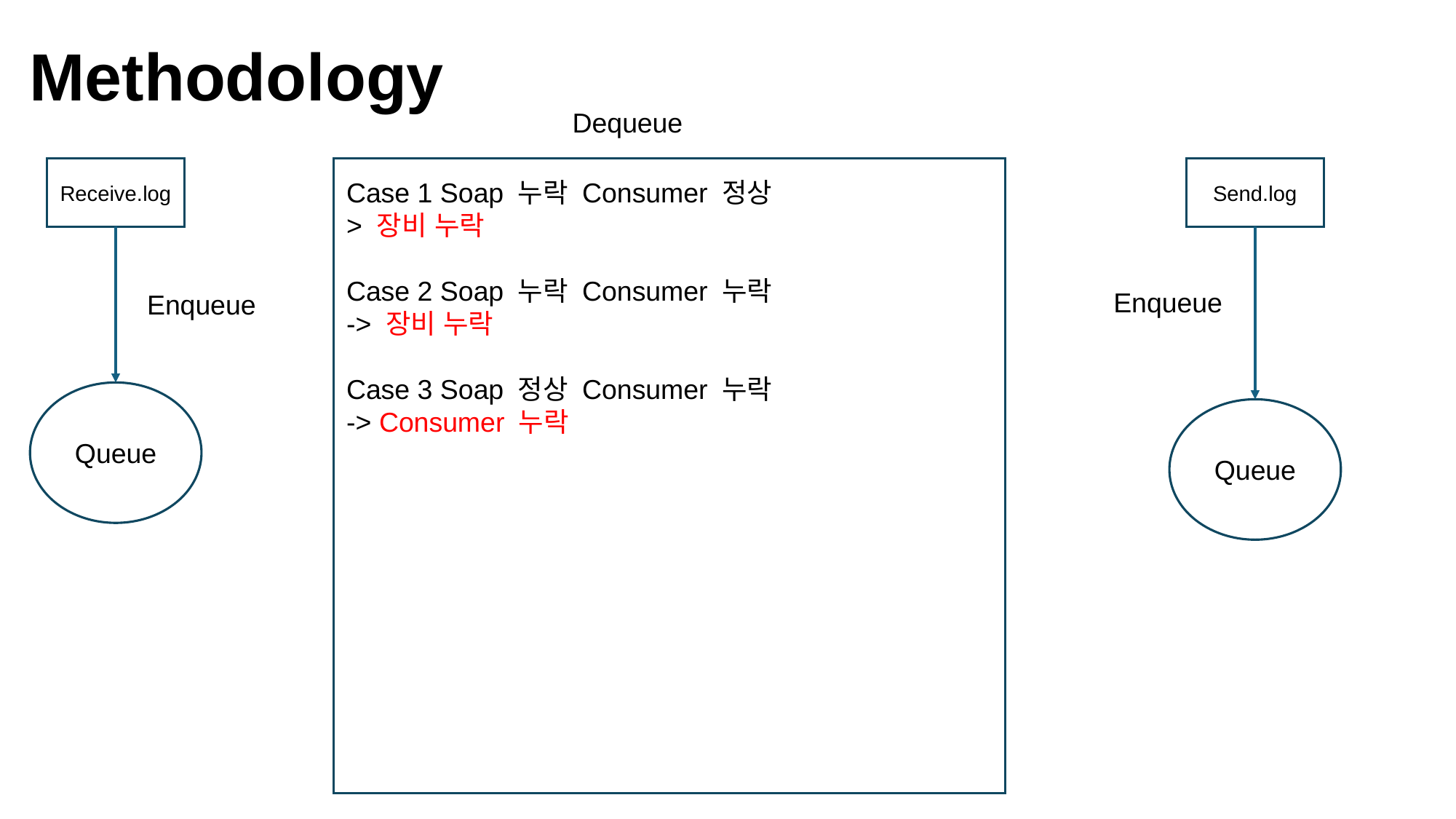

# Methodology
Dequeue
Receive.log

Send.log
Case 1 Soap 누락 Consumer 정상
> 장비 누락

Case 2 Soap 누락 Consumer 누락
-> 장비 누락

Case 3 Soap 정상 Consumer 누락
-> Consumer 누락
Enqueue
Enqueue
Queue
Queue